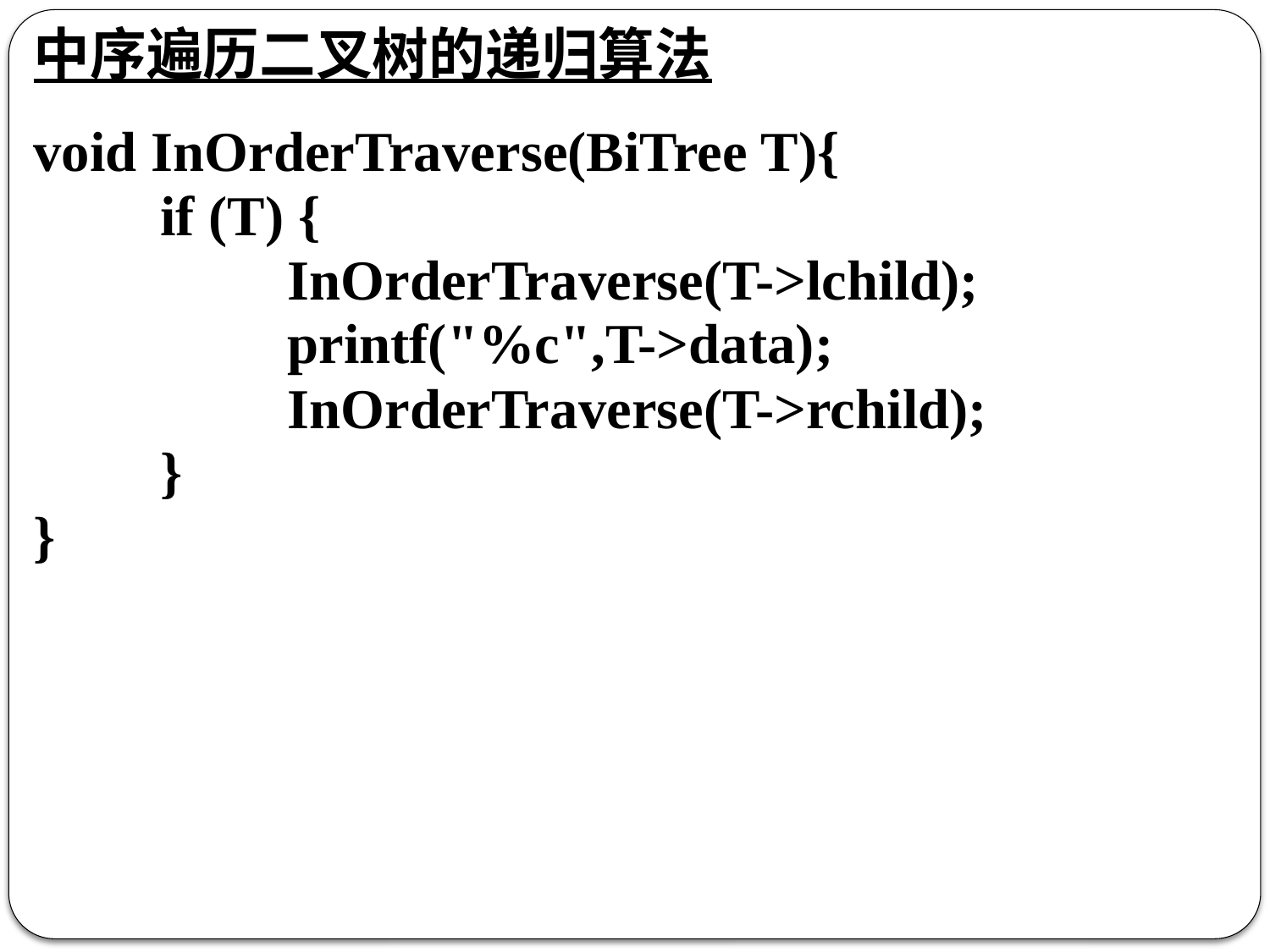

中序遍历二叉树的递归算法

void InOrderTraverse(BiTree T){
	if (T) {
		InOrderTraverse(T->lchild);
		printf("%c",T->data);
		InOrderTraverse(T->rchild);
	}
}